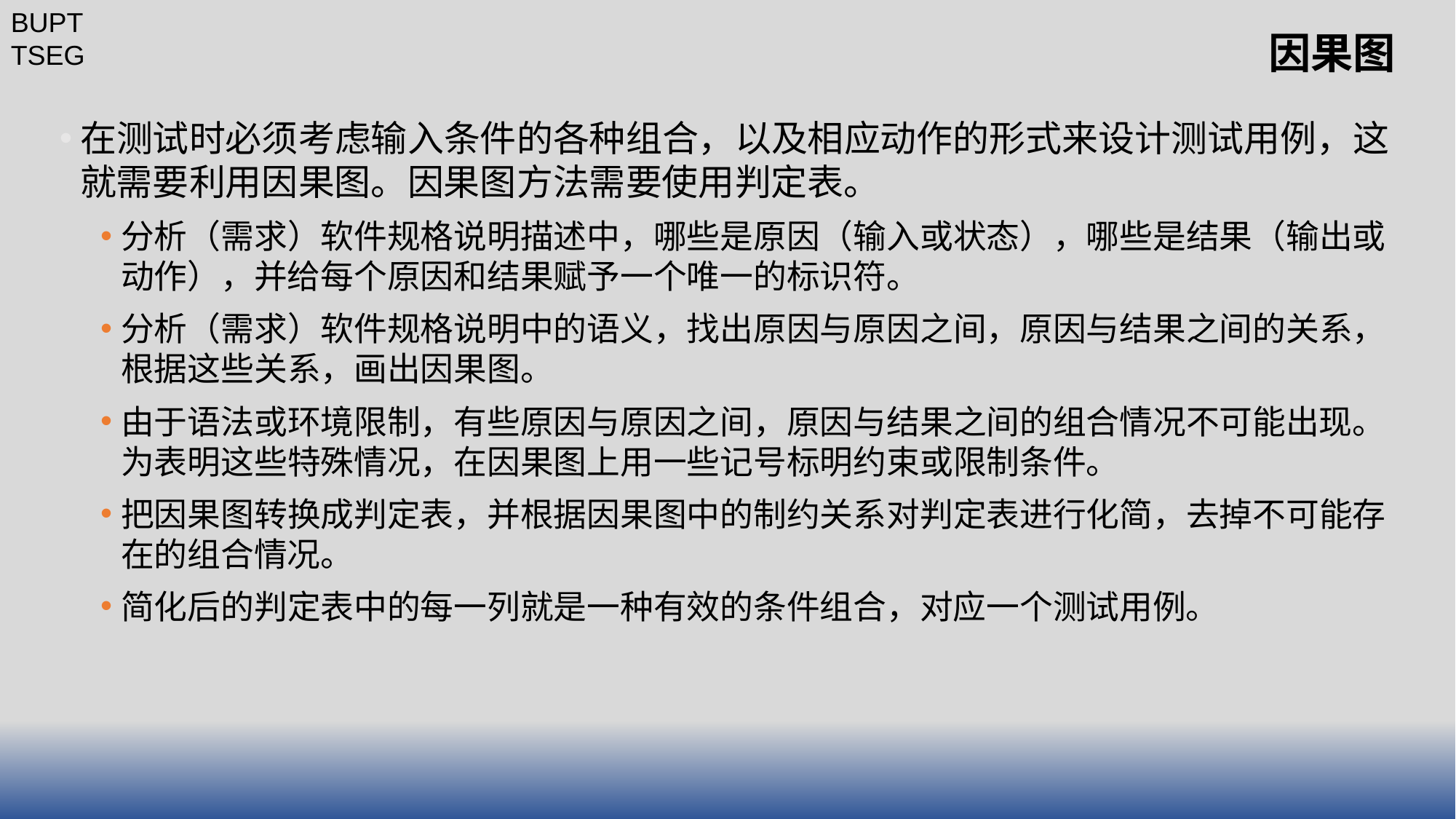

# 因果图
在测试时必须考虑输入条件的各种组合，以及相应动作的形式来设计测试用例，这就需要利用因果图。因果图方法需要使用判定表。
分析（需求）软件规格说明描述中，哪些是原因（输入或状态），哪些是结果（输出或动作），并给每个原因和结果赋予一个唯一的标识符。
分析（需求）软件规格说明中的语义，找出原因与原因之间，原因与结果之间的关系，根据这些关系，画出因果图。
由于语法或环境限制，有些原因与原因之间，原因与结果之间的组合情况不可能出现。为表明这些特殊情况，在因果图上用一些记号标明约束或限制条件。
把因果图转换成判定表，并根据因果图中的制约关系对判定表进行化简，去掉不可能存在的组合情况。
简化后的判定表中的每一列就是一种有效的条件组合，对应一个测试用例。